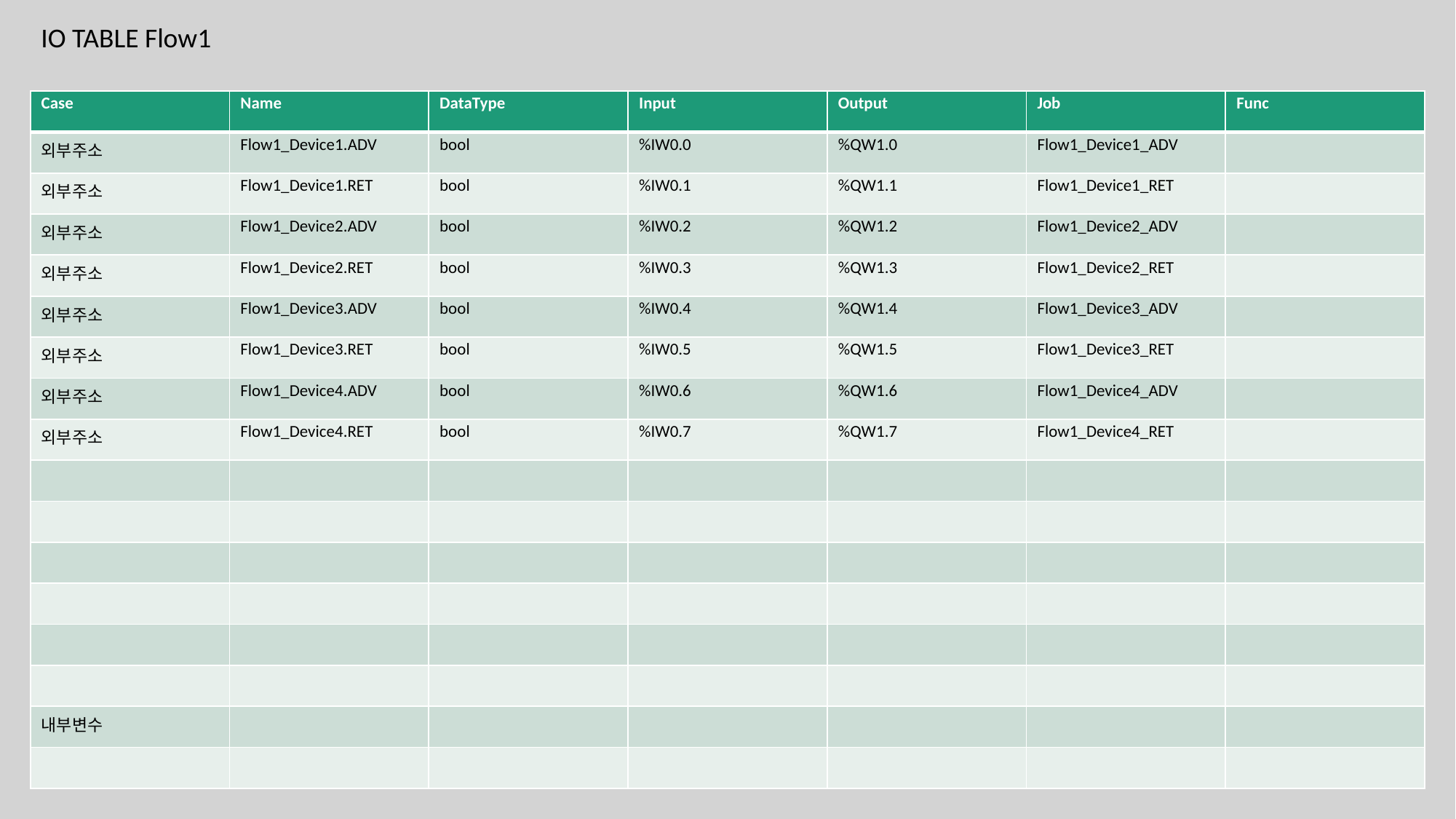

IO TABLE Flow1
| Case | Name | DataType | Input | Output | Job | Func |
| --- | --- | --- | --- | --- | --- | --- |
| 외부주소 | Flow1\_Device1.ADV | bool | %IW0.0 | %QW1.0 | Flow1\_Device1\_ADV |  |
| 외부주소 | Flow1\_Device1.RET | bool | %IW0.1 | %QW1.1 | Flow1\_Device1\_RET |  |
| 외부주소 | Flow1\_Device2.ADV | bool | %IW0.2 | %QW1.2 | Flow1\_Device2\_ADV |  |
| 외부주소 | Flow1\_Device2.RET | bool | %IW0.3 | %QW1.3 | Flow1\_Device2\_RET |  |
| 외부주소 | Flow1\_Device3.ADV | bool | %IW0.4 | %QW1.4 | Flow1\_Device3\_ADV |  |
| 외부주소 | Flow1\_Device3.RET | bool | %IW0.5 | %QW1.5 | Flow1\_Device3\_RET |  |
| 외부주소 | Flow1\_Device4.ADV | bool | %IW0.6 | %QW1.6 | Flow1\_Device4\_ADV |  |
| 외부주소 | Flow1\_Device4.RET | bool | %IW0.7 | %QW1.7 | Flow1\_Device4\_RET |  |
|  |  |  |  |  |  |  |
|  |  |  |  |  |  |  |
|  |  |  |  |  |  |  |
|  |  |  |  |  |  |  |
|  |  |  |  |  |  |  |
|  |  |  |  |  |  |  |
| 내부변수 |  |  |  |  |  |  |
|  |  |  |  |  |  |  |